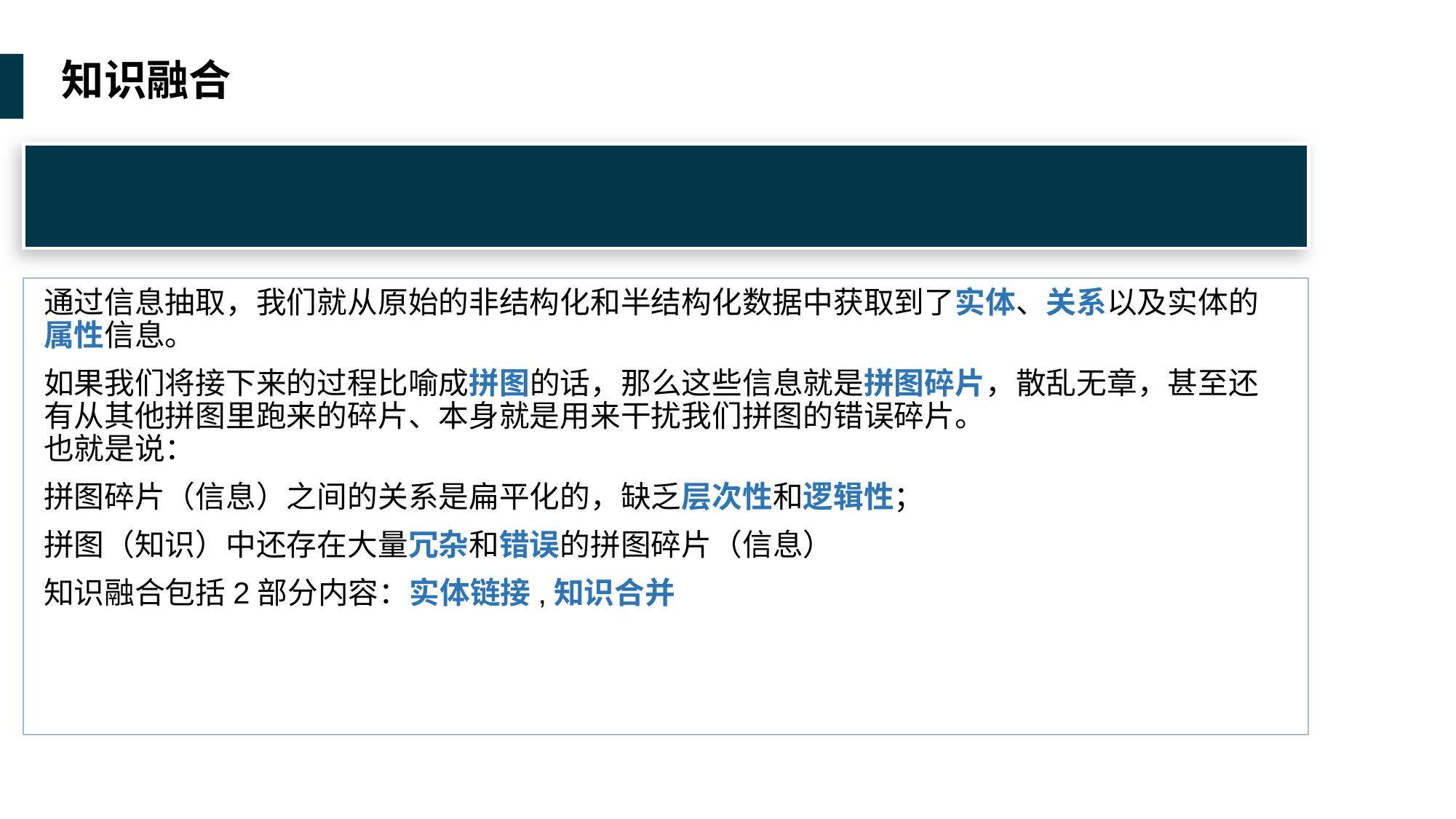

知识融合

通过信息抽取，我们就从原始的非结构化和半结构化数据中获取到了实体、关系以及实体的属性信息。
如果我们将接下来的过程比喻成拼图的话，那么这些信息就是拼图碎片，散乱无章，甚至还有从其他拼图里跑来的碎片、本身就是用来干扰我们拼图的错误碎片。
也就是说：
拼图碎片（信息）之间的关系是扁平化的，缺乏层次性和逻辑性；
拼图（知识）中还存在大量冗杂和错误的拼图碎片（信息）
知识融合包括2部分内容：实体链接,知识合并